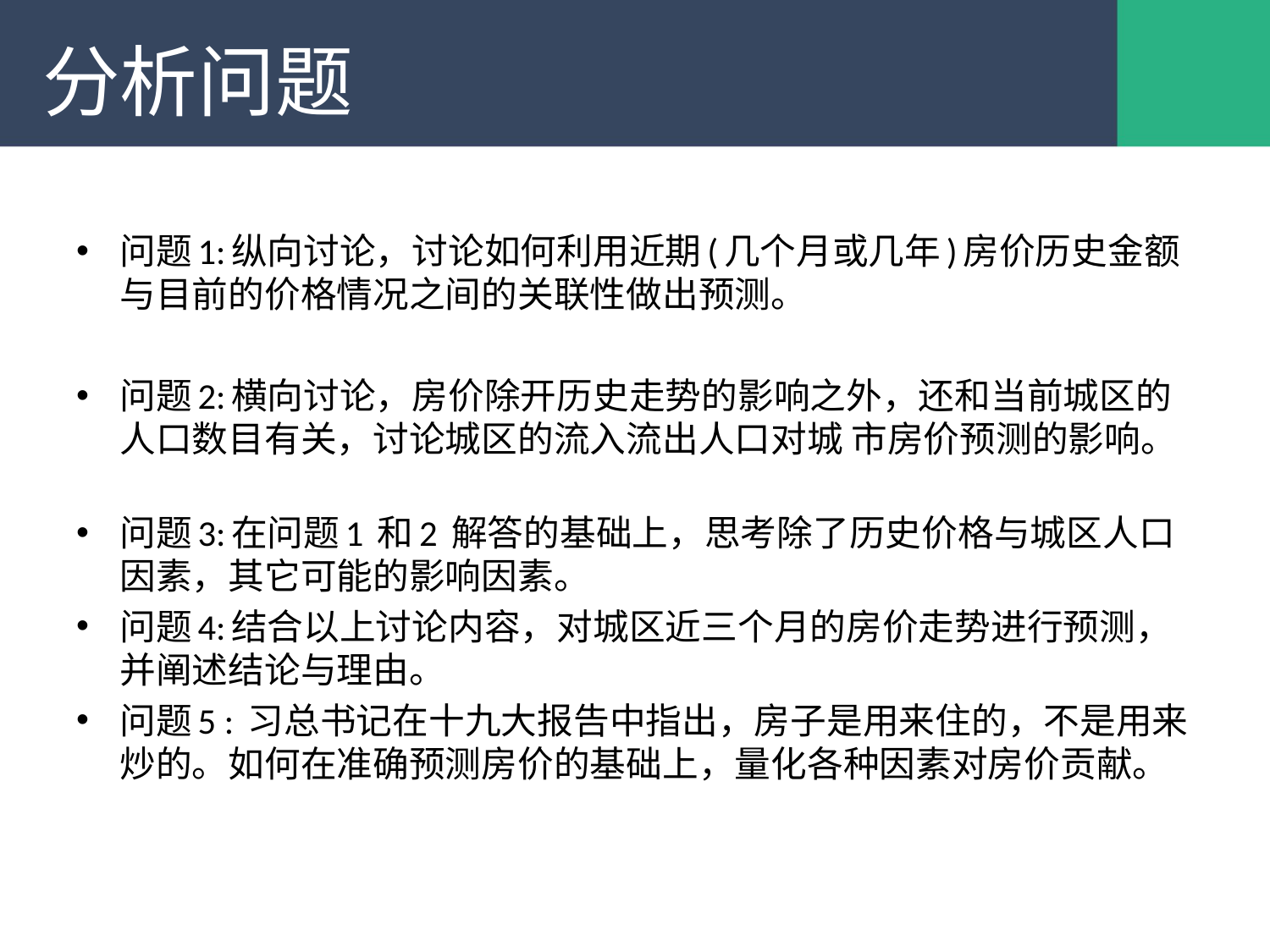

# 分析问题
问题1:纵向讨论，讨论如何利用近期(几个月或几年)房价历史金额与目前的价格情况之间的关联性做出预测。

问题2:横向讨论，房价除开历史走势的影响之外，还和当前城区的人口数目有关，讨论城区的流入流出人口对城 市房价预测的影响。
问题3:在问题1 和2 解答的基础上，思考除了历史价格与城区人口因素，其它可能的影响因素。
问题4:结合以上讨论内容，对城区近三个月的房价走势进行预测，并阐述结论与理由。
问题5 : 习总书记在十九大报告中指出，房子是用来住的，不是用来炒的。如何在准确预测房价的基础上，量化各种因素对房价贡献。